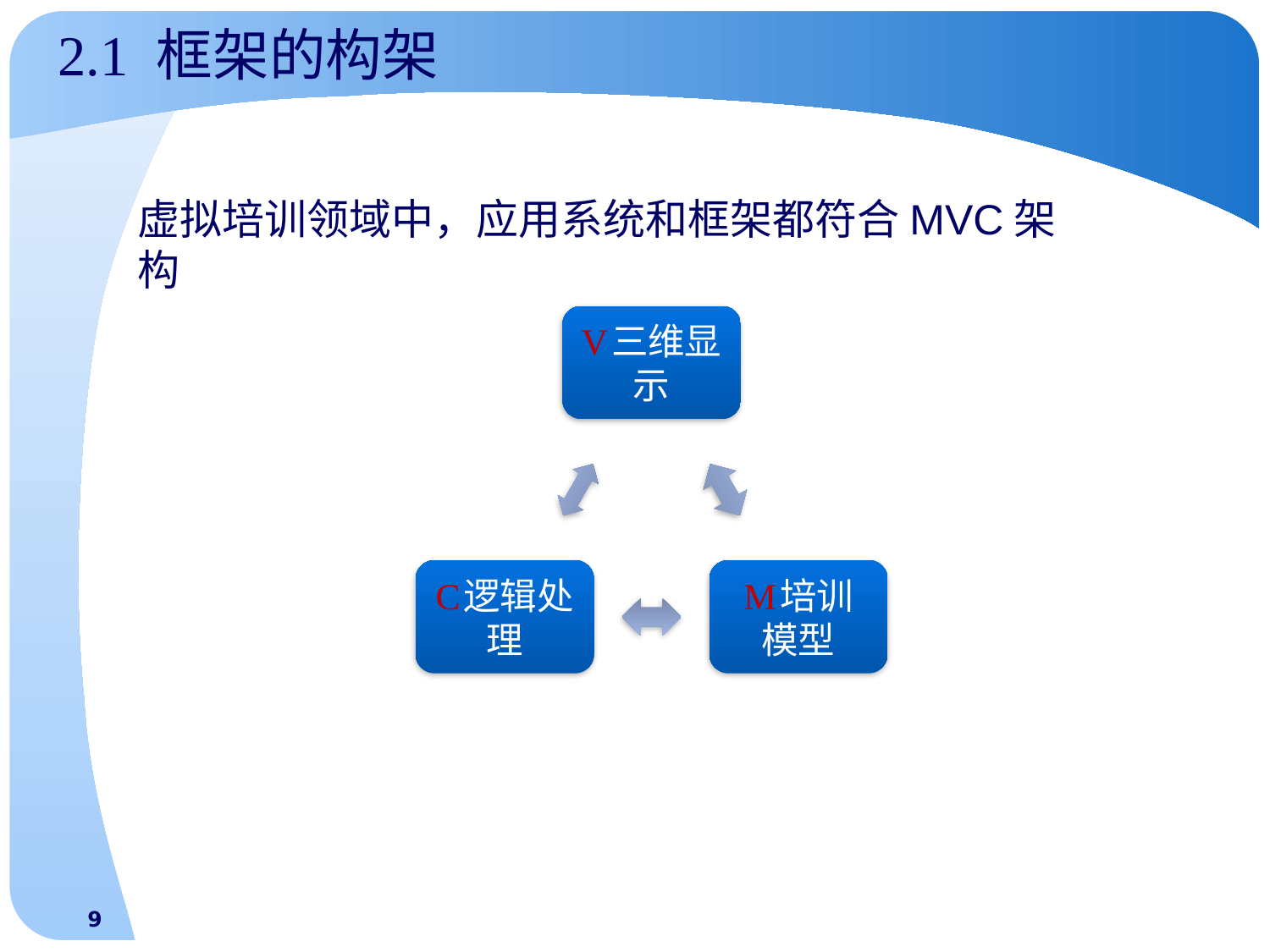

# 2.1 框架的构架
虚拟培训领域中，应用系统和框架都符合MVC架构
V三维显示
M培训模型
C逻辑处理
9